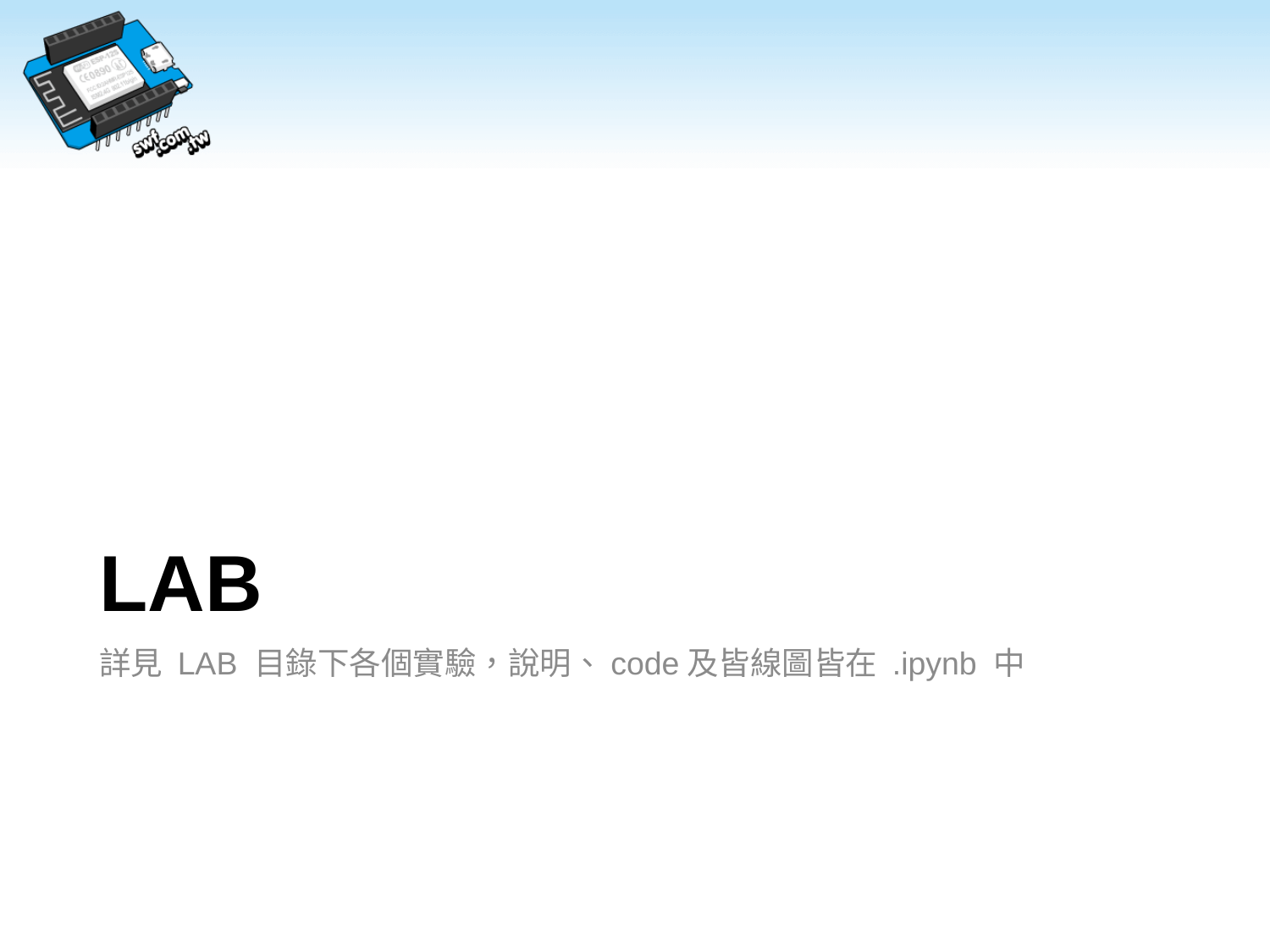

# LAB
詳見 LAB 目錄下各個實驗，說明、code及皆線圖皆在 .ipynb 中